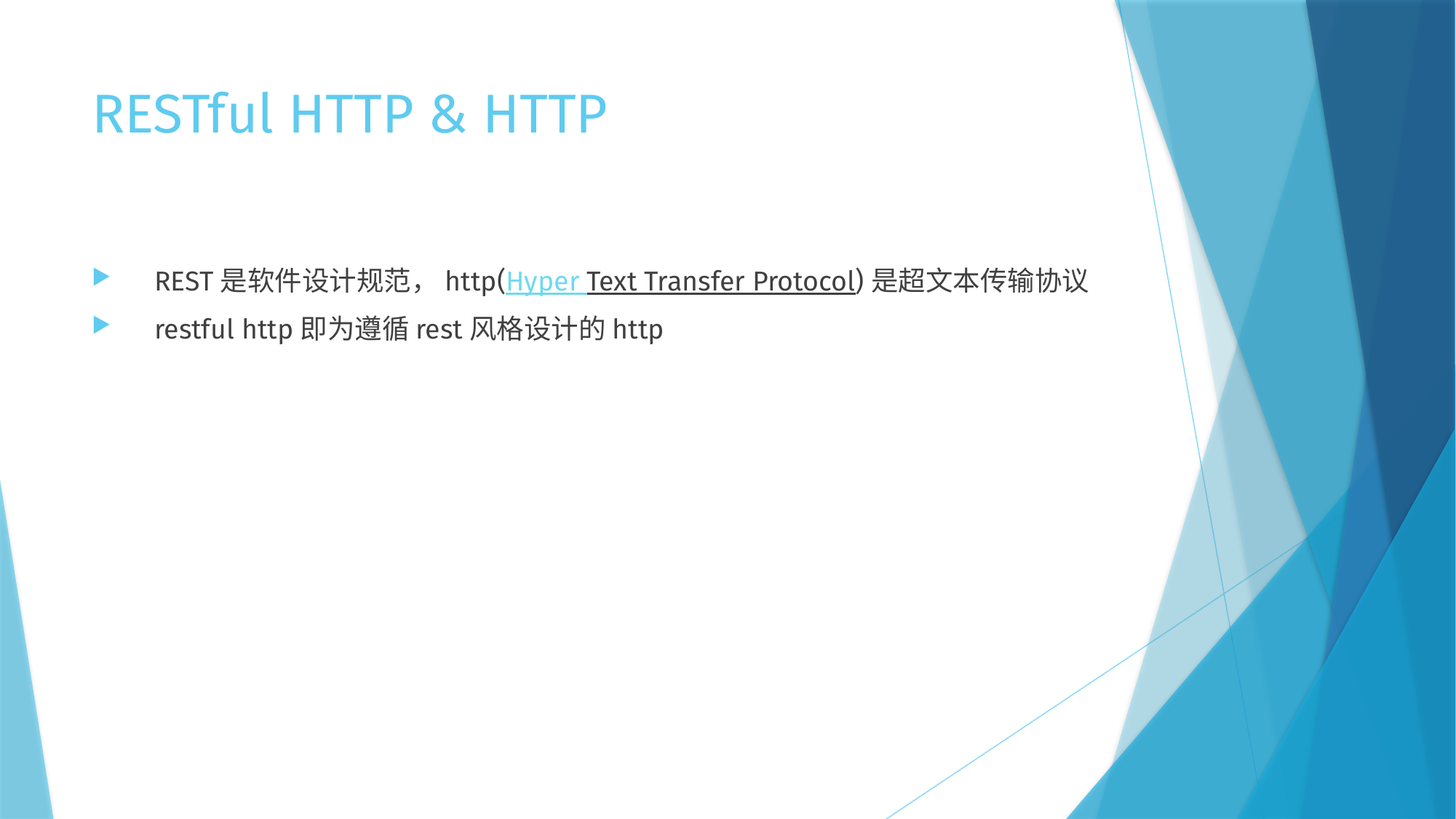

# RESTful HTTP & HTTP
   REST是软件设计规范，http(Hyper Text Transfer Protocol)是超文本传输协议
   restful http即为遵循rest风格设计的http